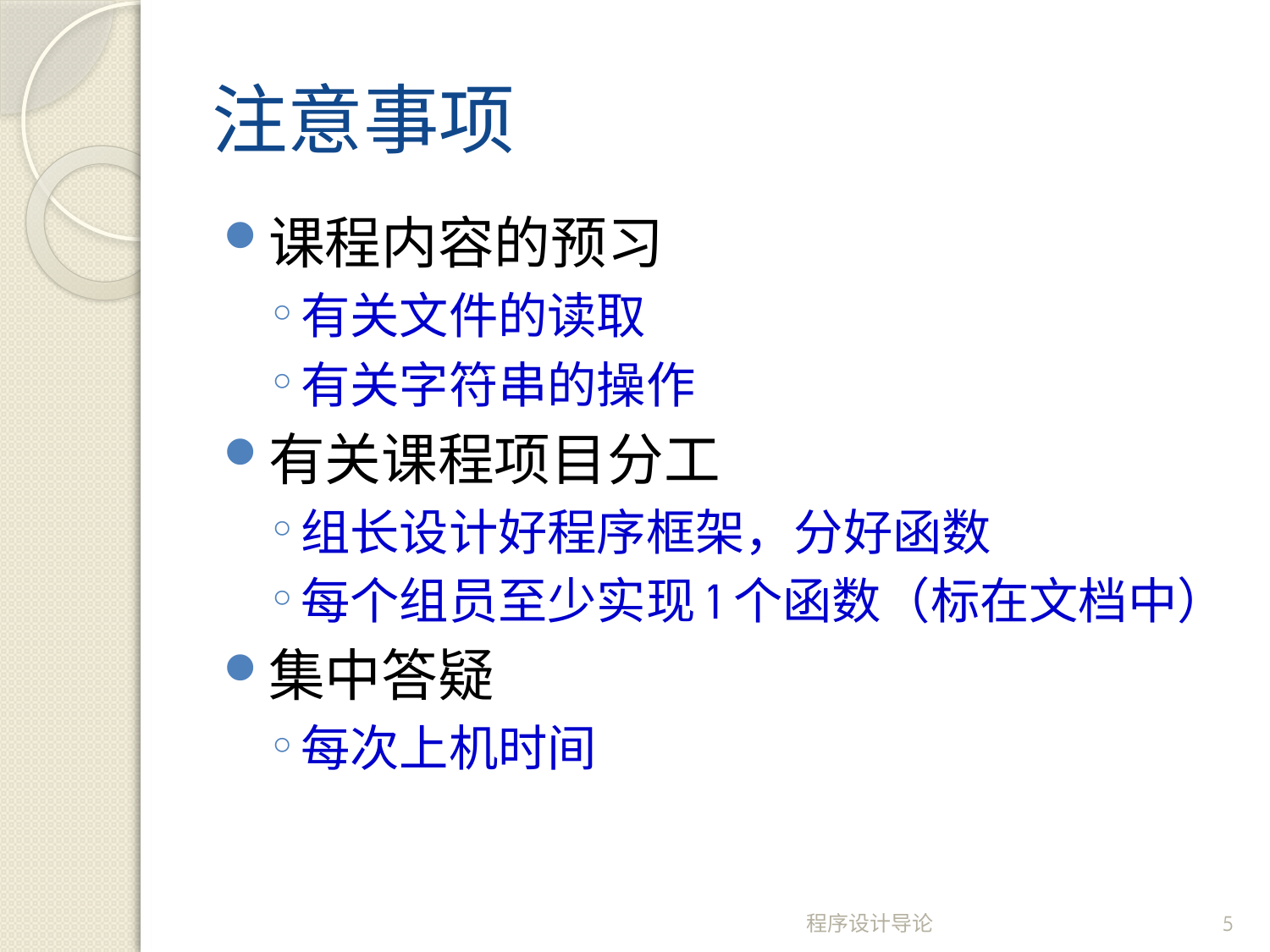

# 注意事项
课程内容的预习
有关文件的读取
有关字符串的操作
有关课程项目分工
组长设计好程序框架，分好函数
每个组员至少实现1个函数（标在文档中）
集中答疑
每次上机时间
程序设计导论
5